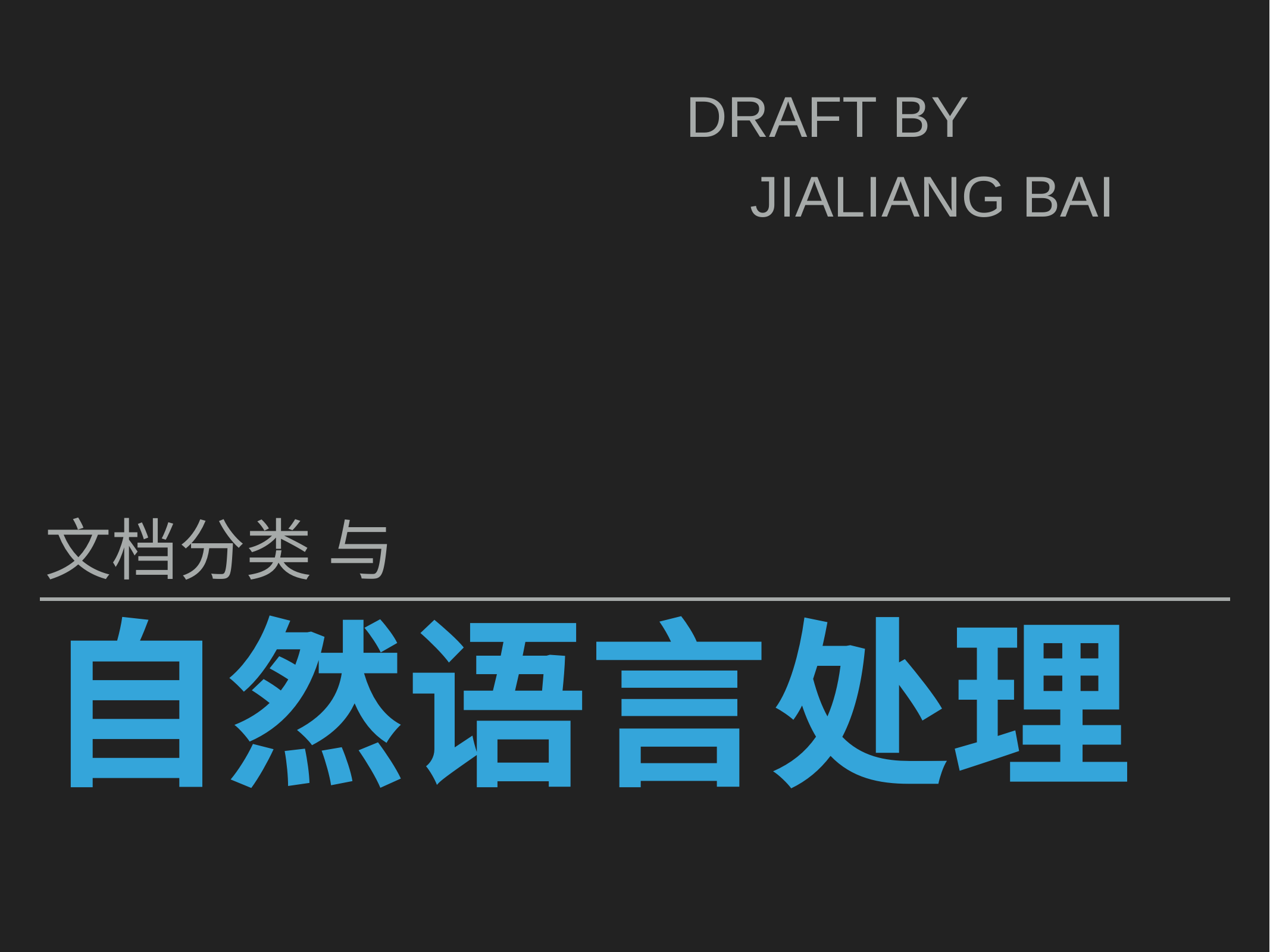

Draft By
                                             Jialiang Bai
文档分类 与
# 自然语言处理